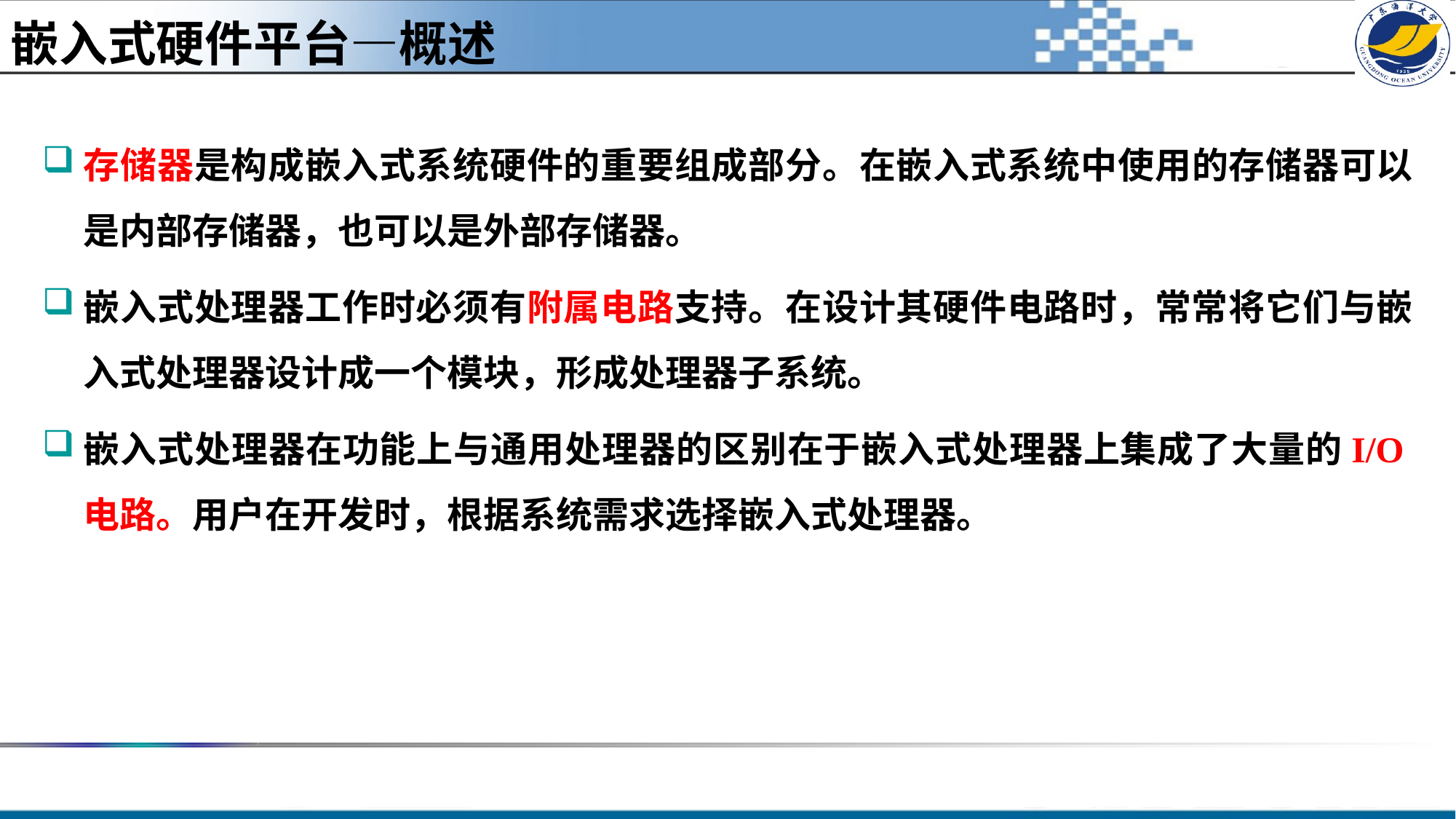

嵌入式硬件平台—概述
#
存储器是构成嵌入式系统硬件的重要组成部分。在嵌入式系统中使用的存储器可以是内部存储器，也可以是外部存储器。
嵌入式处理器工作时必须有附属电路支持。在设计其硬件电路时，常常将它们与嵌入式处理器设计成一个模块，形成处理器子系统。
嵌入式处理器在功能上与通用处理器的区别在于嵌入式处理器上集成了大量的I/O电路。用户在开发时，根据系统需求选择嵌入式处理器。
20